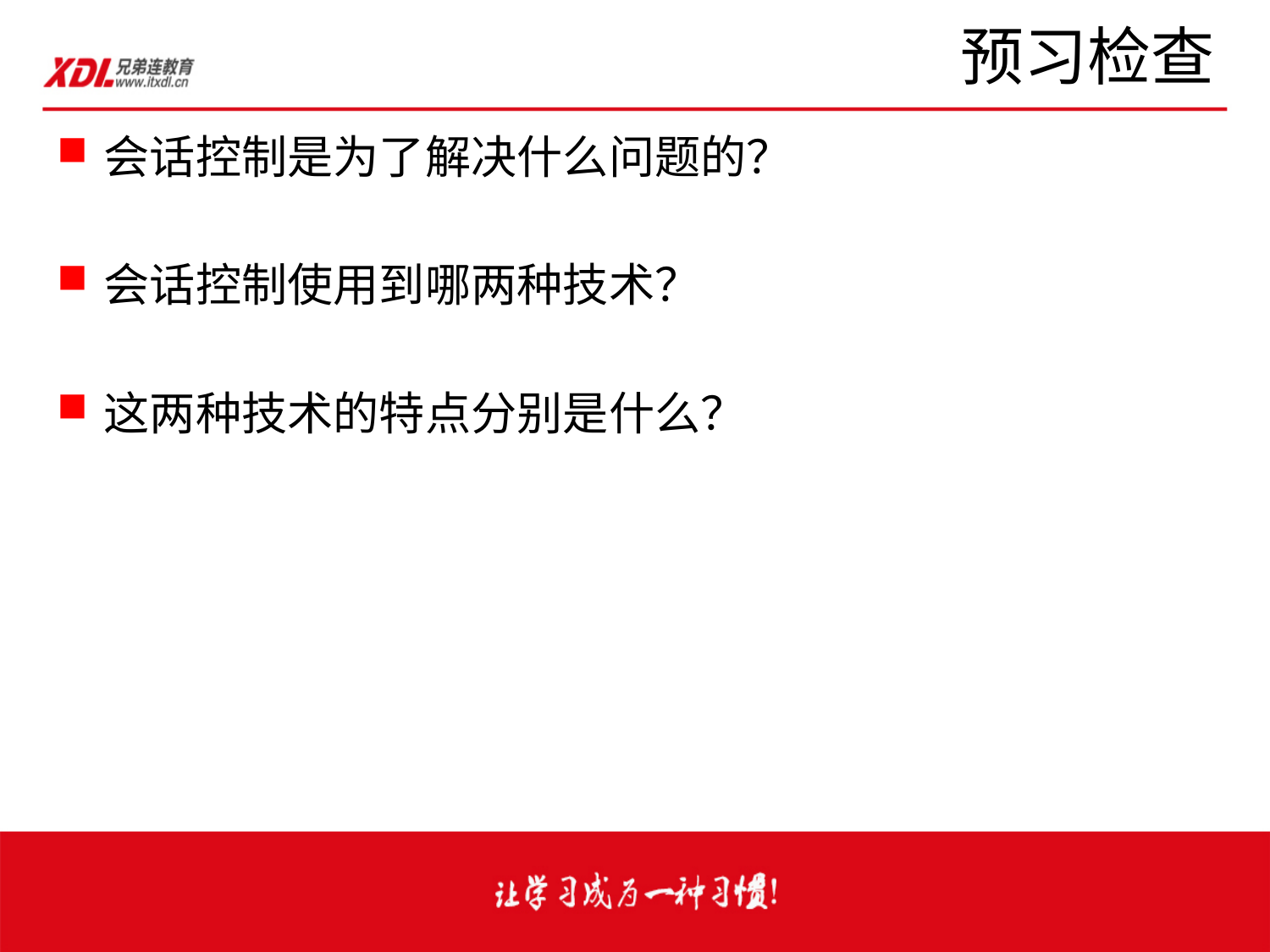

# 预习检查
会话控制是为了解决什么问题的？

会话控制使用到哪两种技术？

这两种技术的特点分别是什么？